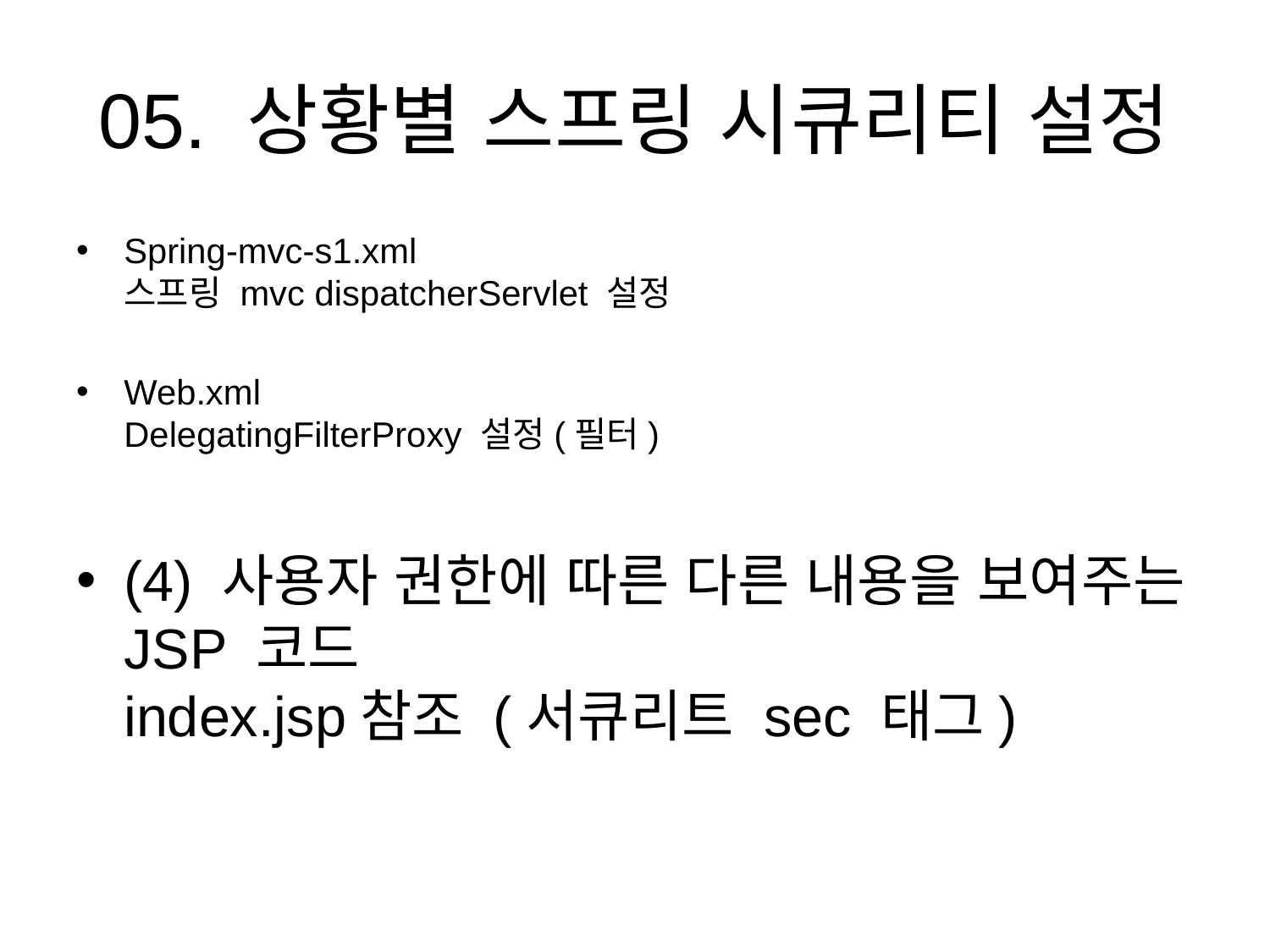

# 05. 상황별 스프링 시큐리티 설정
Spring-mvc-s1.xml
스프링 mvc dispatcherServlet 설정

Web.xml
DelegatingFilterProxy 설정(필터)

(4) 사용자 권한에 따른 다른 내용을 보여주는 JSP 코드
index.jsp참조 (서큐리트 sec 태그)